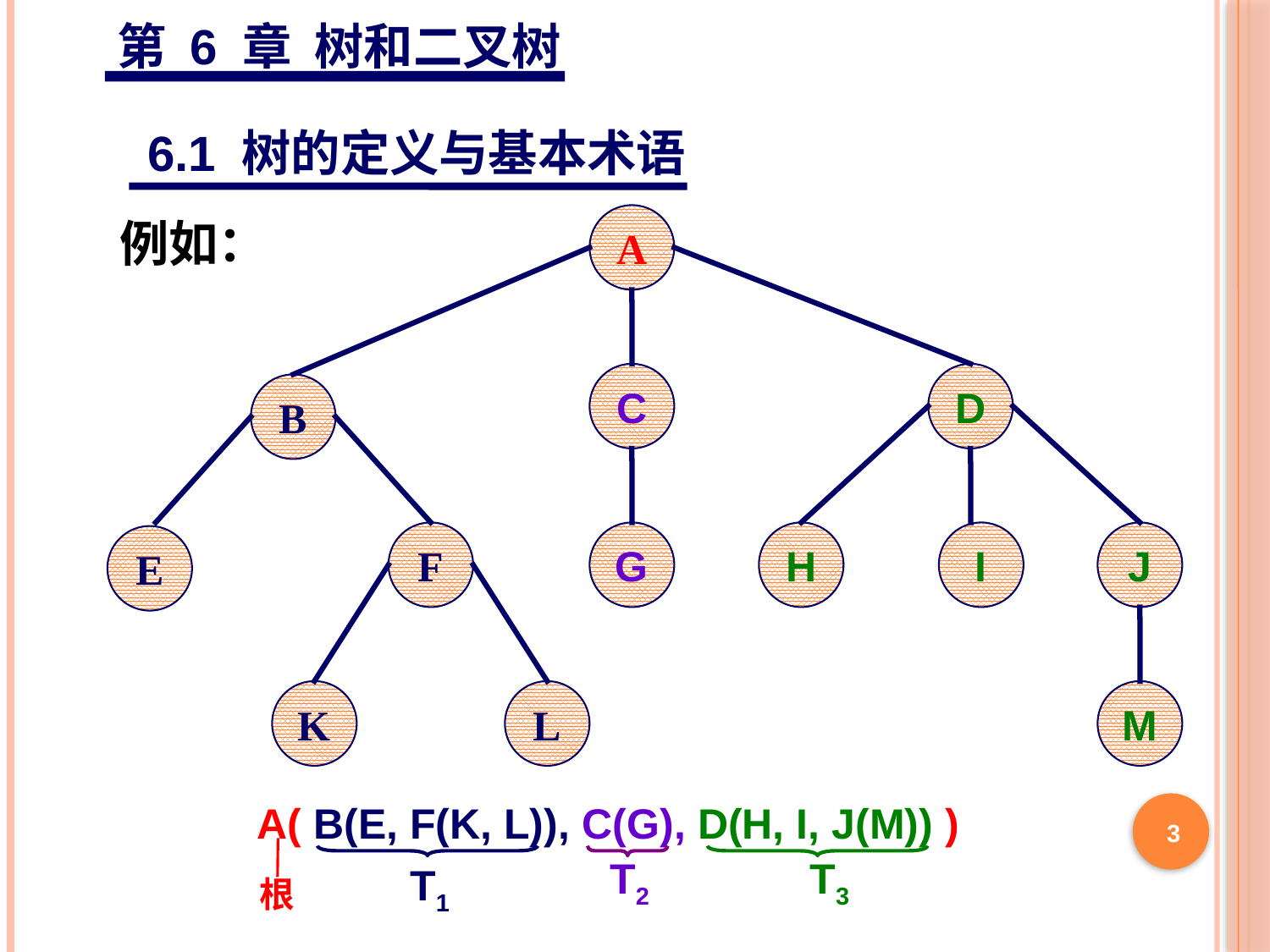

第 6 章  树和二叉树

6.1 树的定义与基本术语

A

C
D
B

F
G
H
I
J
E

K
L
M
例如：

A( B(E, F(K, L)), C(G), D(H, I, J(M)) )
3

T2
T3
T1
根